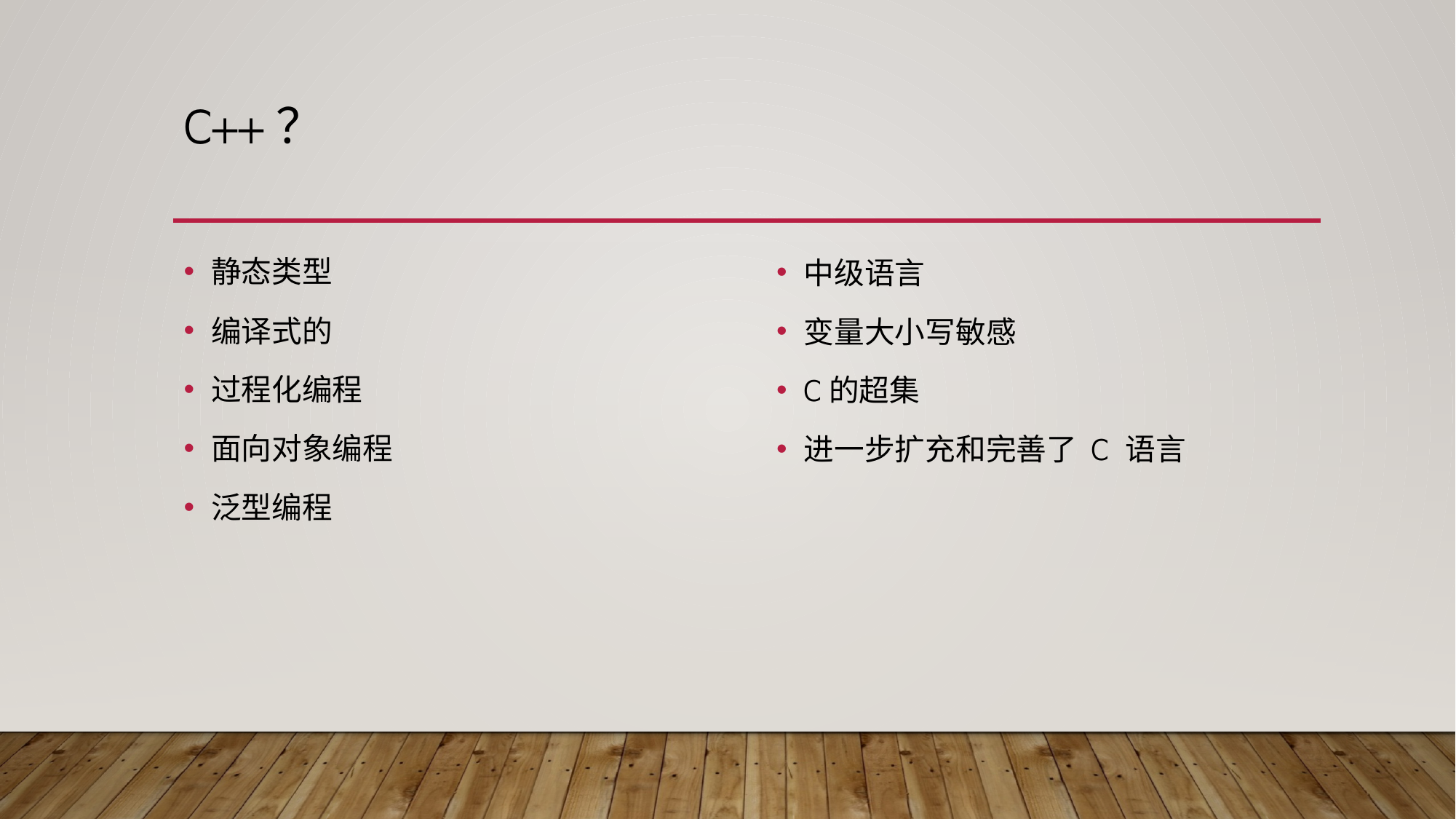

# C++？
静态类型
编译式的
过程化编程
面向对象编程
泛型编程
中级语言
变量大小写敏感
C的超集
进一步扩充和完善了 C 语言